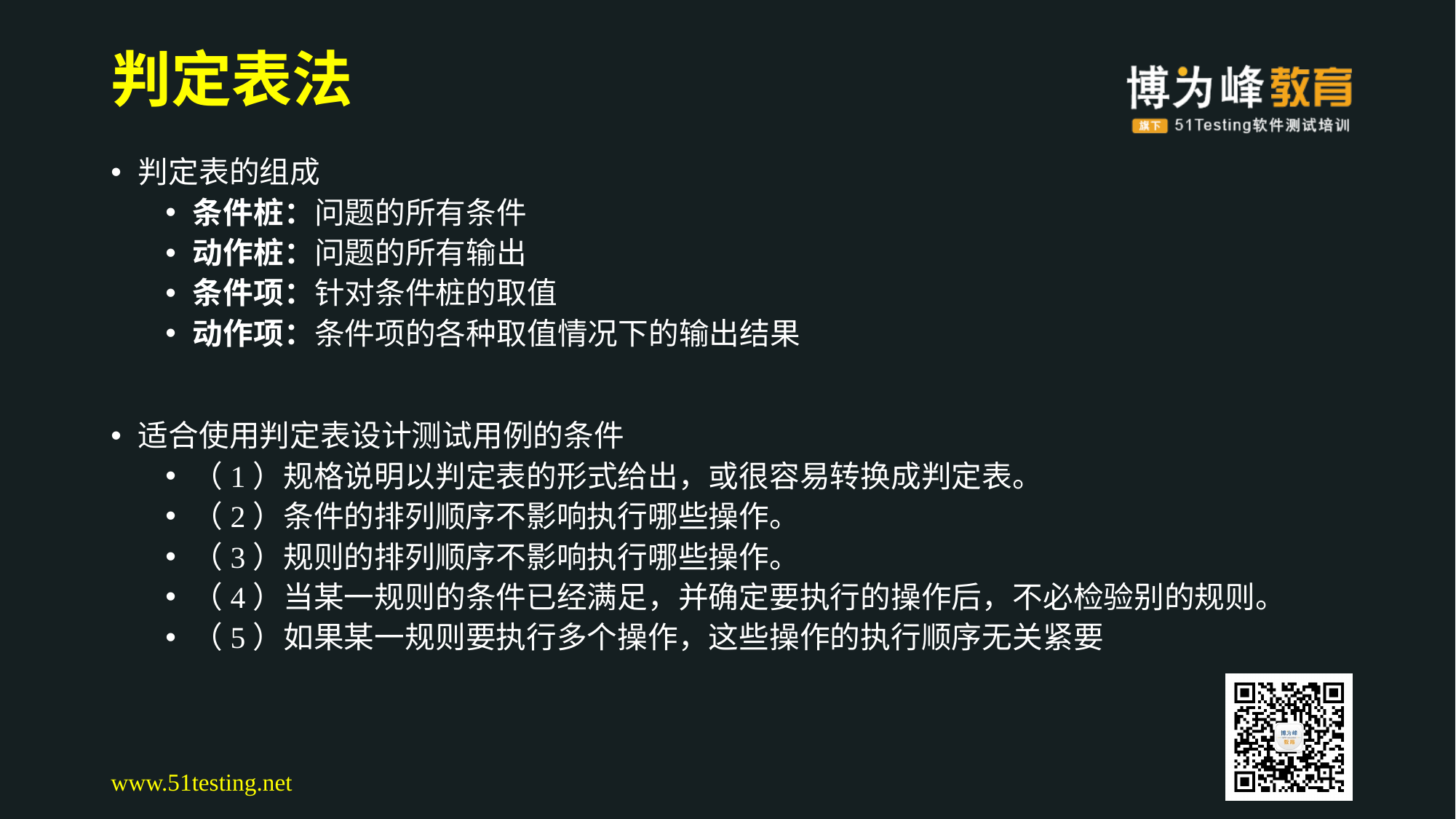

# 判定表法
判定表的组成
条件桩：问题的所有条件
动作桩：问题的所有输出
条件项：针对条件桩的取值
动作项：条件项的各种取值情况下的输出结果

适合使用判定表设计测试用例的条件
（1）规格说明以判定表的形式给出，或很容易转换成判定表。
（2）条件的排列顺序不影响执行哪些操作。
（3）规则的排列顺序不影响执行哪些操作。
（4）当某一规则的条件已经满足，并确定要执行的操作后，不必检验别的规则。
（5）如果某一规则要执行多个操作，这些操作的执行顺序无关紧要

www.51testing.net